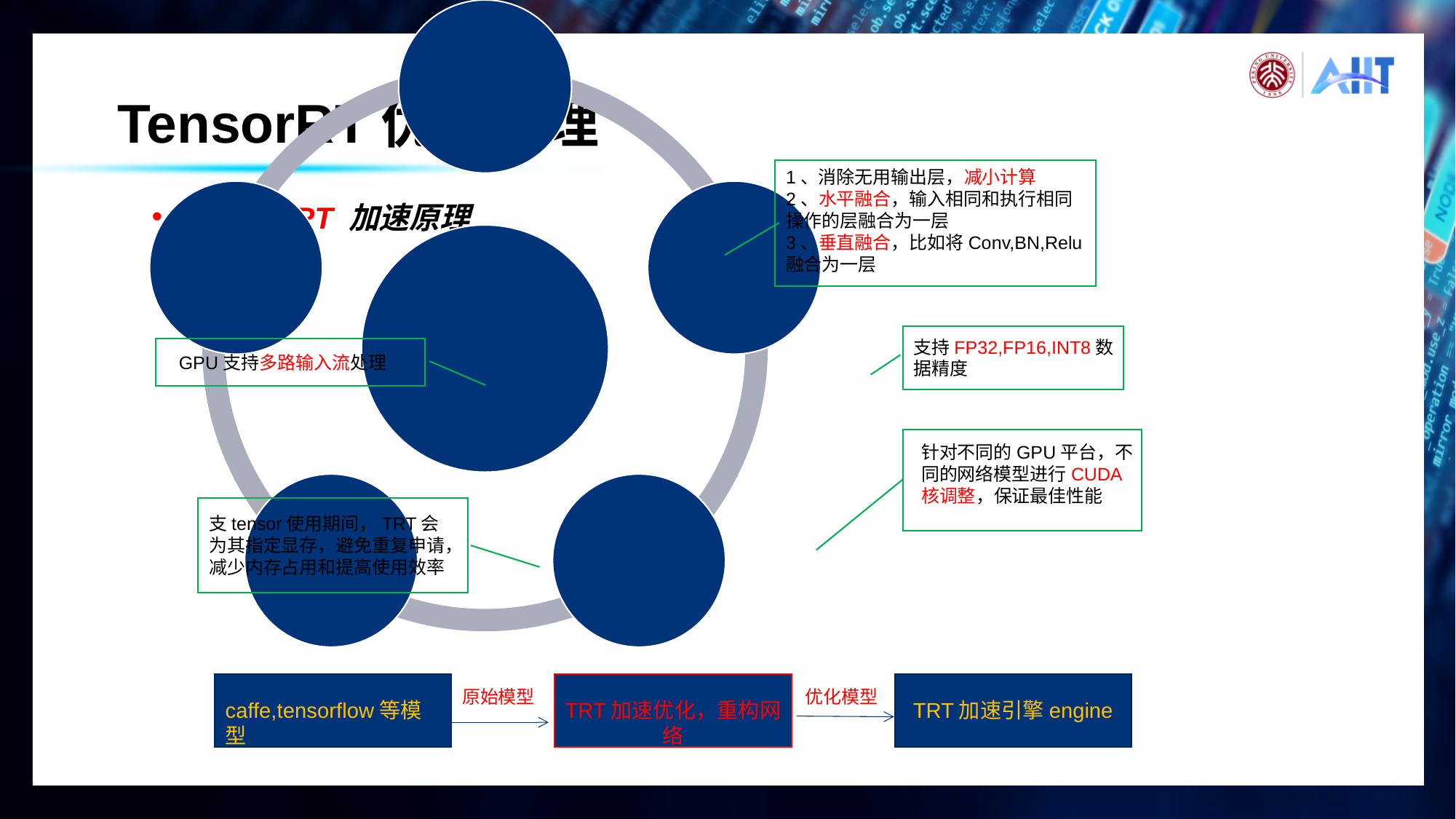

TensorRT优化原理

1、消除无用输出层，减小计算
2、水平融合，输入相同和执行相同操作的层融合为一层
3、垂直融合，比如将Conv,BN,Relu融合为一层

TensorRT 加速原理

支持FP32,FP16,INT8数据精度

GPU支持多路输入流处理

针对不同的GPU平台，不同的网络模型进行CUDA核调整，保证最佳性能

支tensor使用期间，TRT会为其指定显存，避免重复申请，减少内存占用和提高使用效率

原始模型
优化模型
caffe,tensorflow等模型
TRT加速优化，重构网络
TRT加速引擎engine